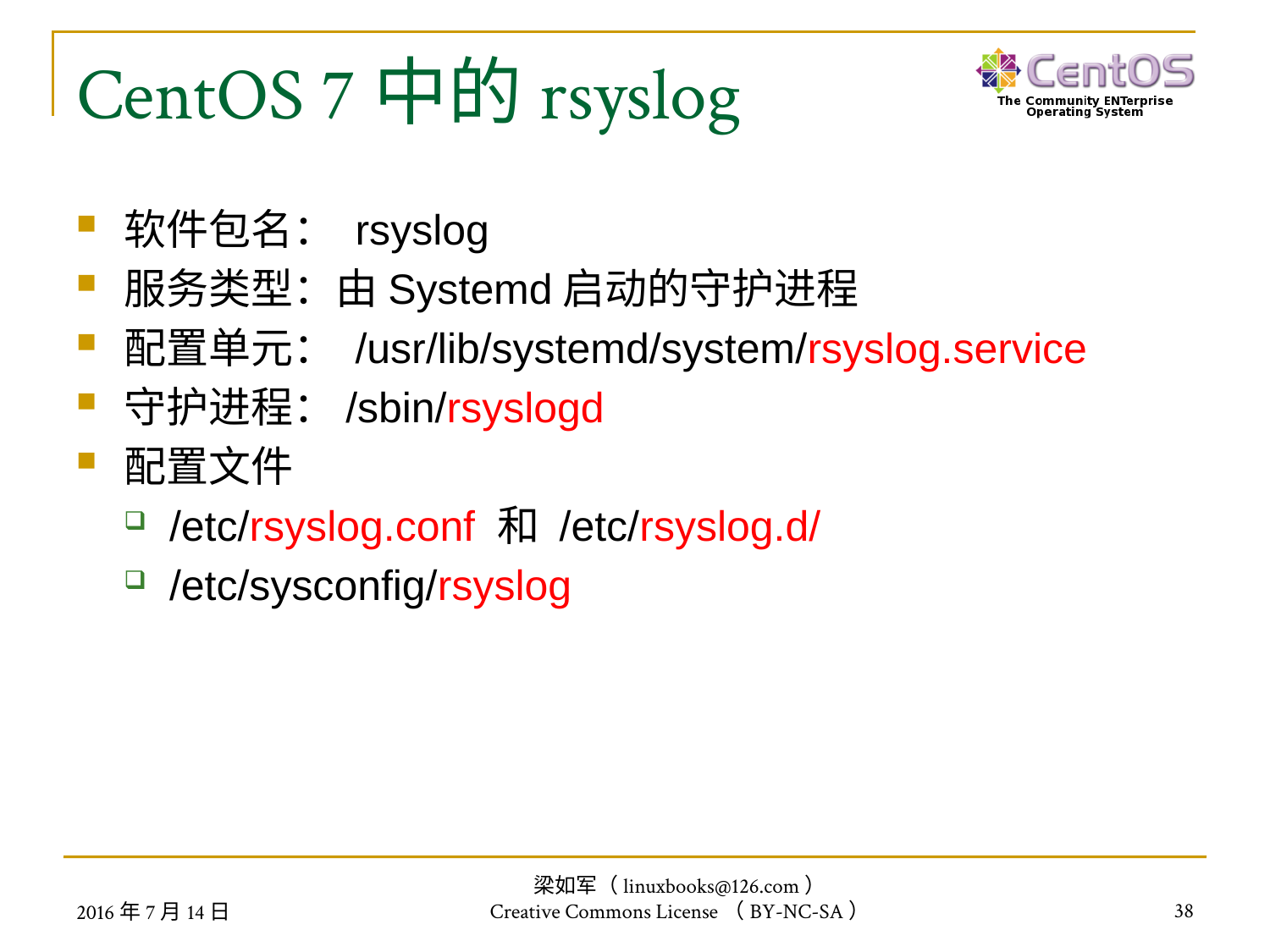

# CentOS 7中的rsyslog
软件包名： rsyslog
服务类型：由Systemd启动的守护进程
配置单元： /usr/lib/systemd/system/rsyslog.service
守护进程：/sbin/rsyslogd
配置文件
/etc/rsyslog.conf 和 /etc/rsyslog.d/
/etc/sysconfig/rsyslog
梁如军（linuxbooks@126.com）
Creative Commons License（BY-NC-SA）
2016年7月14日
38